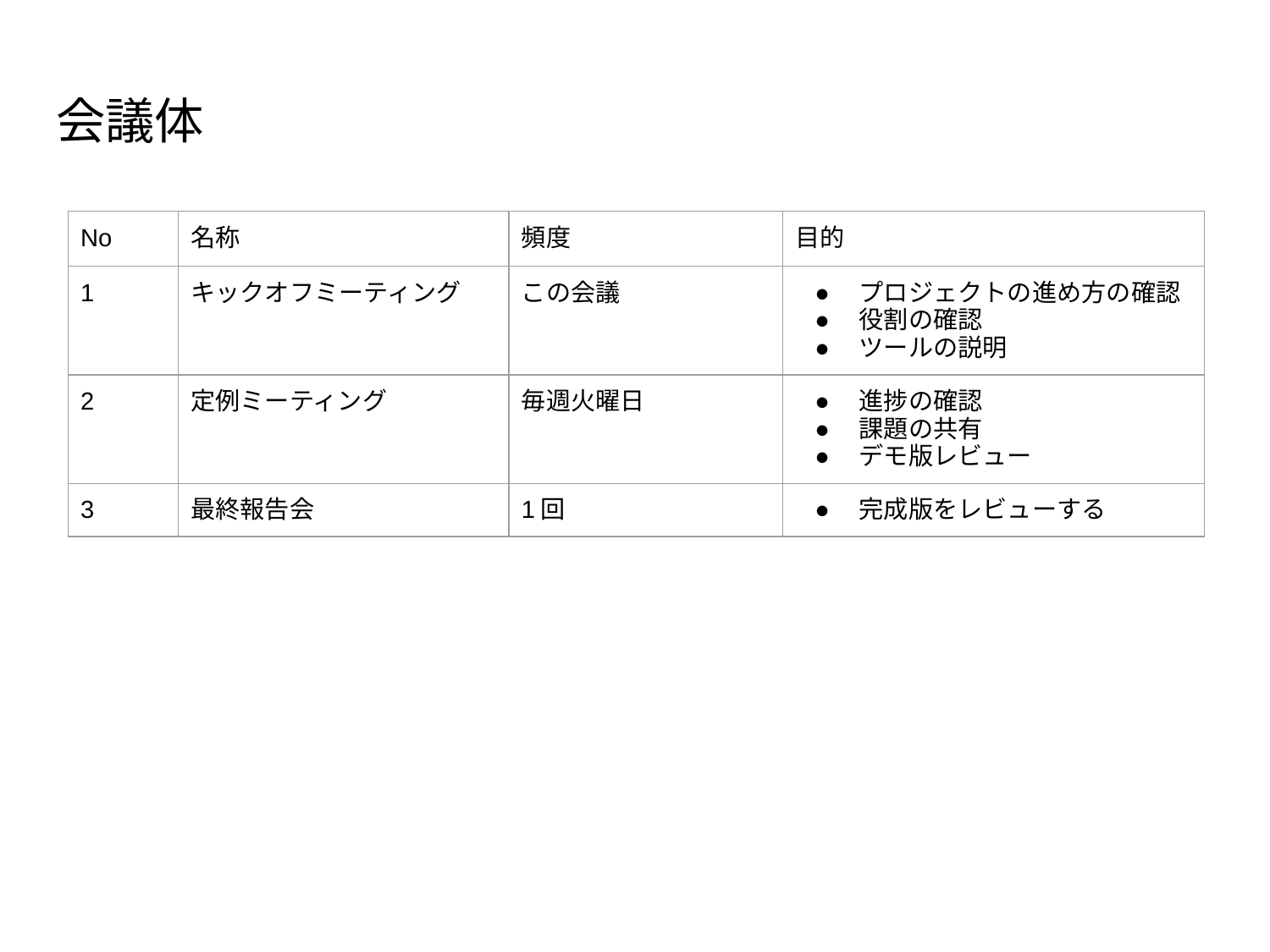

# 会議体
| No | 名称 | 頻度 | 目的 |
| --- | --- | --- | --- |
| 1 | キックオフミーティング | この会議 | プロジェクトの進め方の確認 役割の確認 ツールの説明 |
| 2 | 定例ミーティング | 毎週火曜日 | 進捗の確認 課題の共有 デモ版レビュー |
| 3 | 最終報告会 | 1回 | 完成版をレビューする |